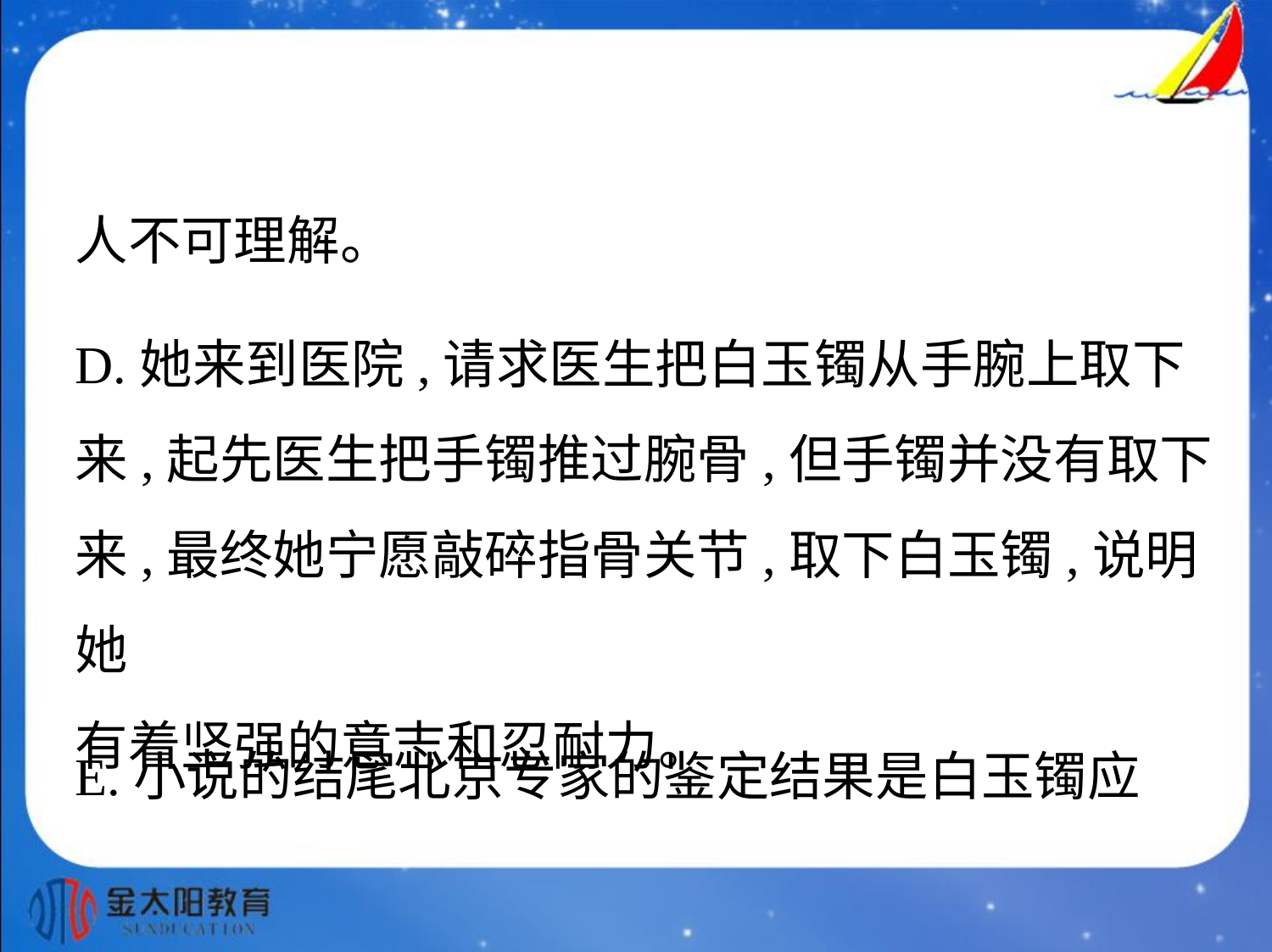

人不可理解。
D.她来到医院,请求医生把白玉镯从手腕上取下
来,起先医生把手镯推过腕骨,但手镯并没有取下
来,最终她宁愿敲碎指骨关节,取下白玉镯,说明她
有着坚强的意志和忍耐力。
E.小说的结尾北京专家的鉴定结果是白玉镯应